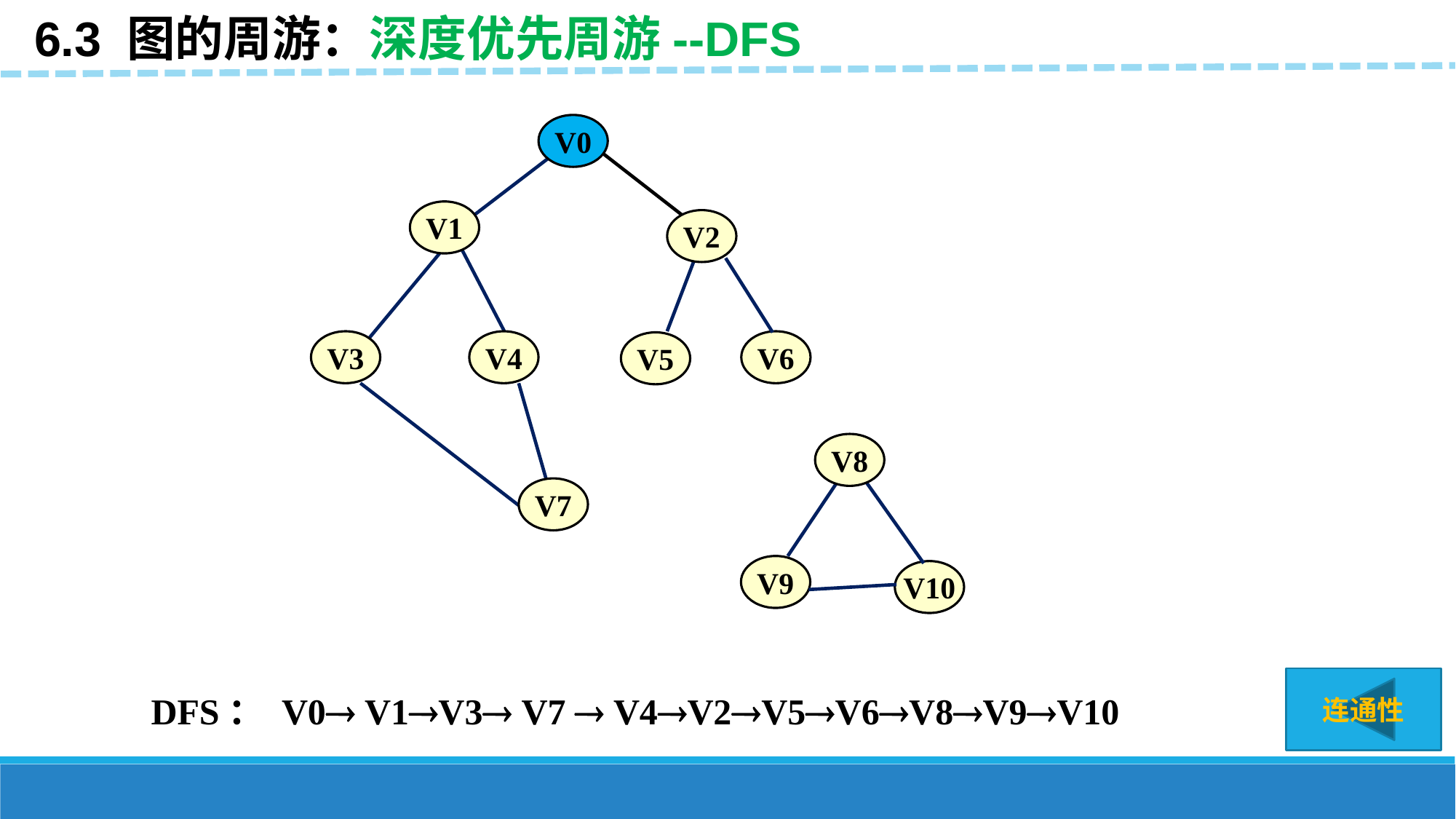

6.3 图的周游：深度优先周游--DFS
V0

V1
V2

V3
V4
V6
V5

V8
V7

V9
V10

连通性
DFS： V0→ V1→V3→ V7 → V4→V2→V5→V6→V8→V9→V10